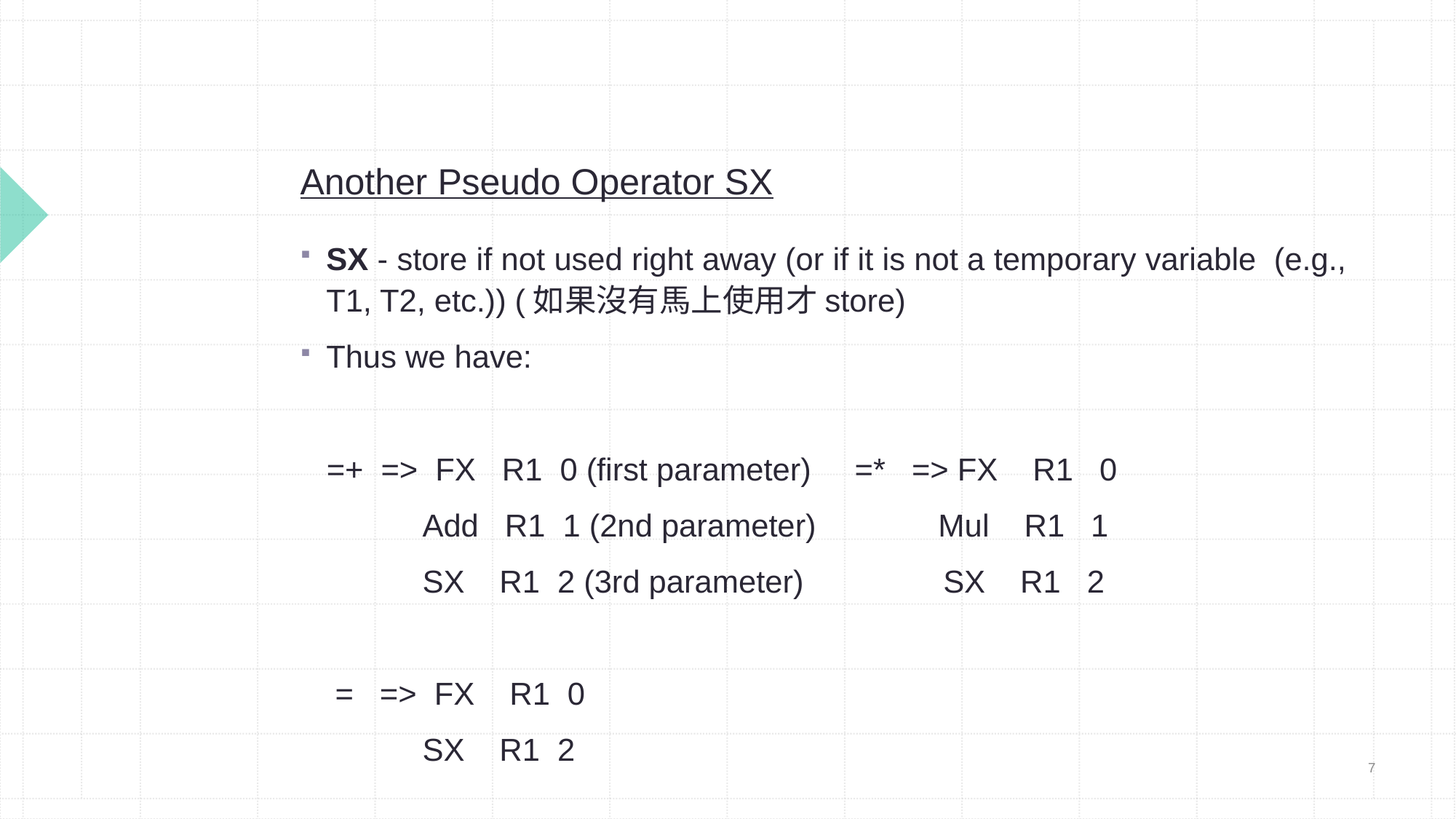

# Another Pseudo Operator SX
SX - store if not used right away (or if it is not a temporary variable  (e.g., T1, T2, etc.)) (如果沒有馬上使用才store)
Thus we have:

   =+  =>  FX   R1  0 (first parameter)     =*   => FX    R1   0
              Add   R1  1 (2nd parameter)              Mul    R1   1
              SX    R1  2 (3rd parameter)                SX    R1   2

    =   =>  FX    R1  0
              SX    R1  2

7